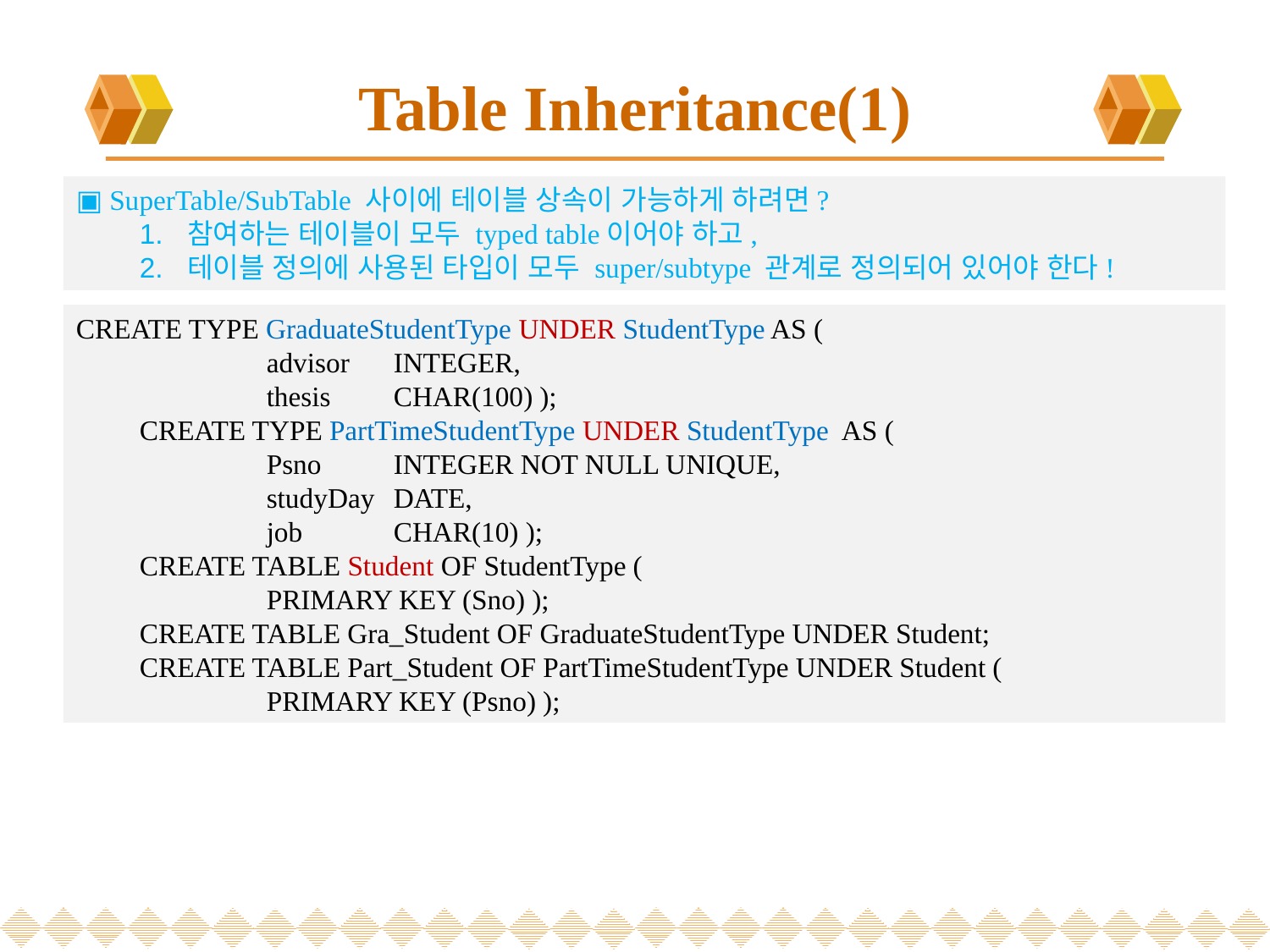

# Table Inheritance(1)
▣ SuperTable/SubTable 사이에 테이블 상속이 가능하게 하려면?
참여하는 테이블이 모두 typed table이어야 하고,
테이블 정의에 사용된 타입이 모두 super/subtype 관계로 정의되어 있어야 한다!
CREATE TYPE GraduateStudentType UNDER StudentType AS (
	advisor	INTEGER,
	thesis	CHAR(100) );
CREATE TYPE PartTimeStudentType UNDER StudentType  AS (
	Psno	INTEGER NOT NULL UNIQUE,
	studyDay	DATE,
	job	CHAR(10) );
CREATE TABLE Student OF StudentType (
	PRIMARY KEY (Sno) );
CREATE TABLE Gra_Student OF GraduateStudentType UNDER Student;
CREATE TABLE Part_Student OF PartTimeStudentType UNDER Student (
	PRIMARY KEY (Psno) );